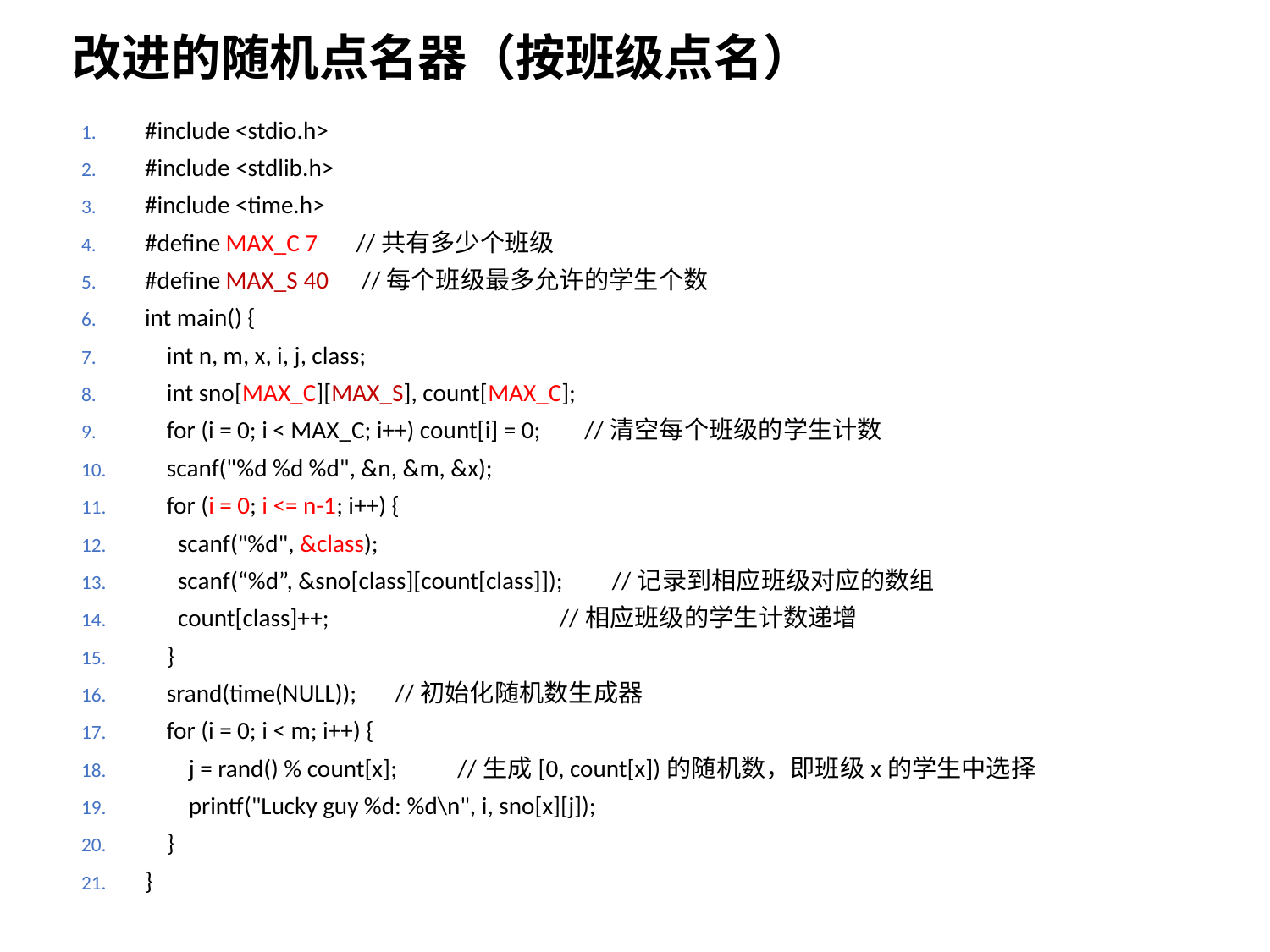

# 改进的随机点名器（按班级点名）
#include <stdio.h>
#include <stdlib.h>
#include <time.h>
#define MAX_C 7       //共有多少个班级
#define MAX_S 40      //每个班级最多允许的学生个数
int main() {
    int n, m, x, i, j, class;
    int sno[MAX_C][MAX_S], count[MAX_C];
    for (i = 0; i < MAX_C; i++) count[i] = 0;        //清空每个班级的学生计数
    scanf("%d %d %d", &n, &m, &x);
    for (i = 0; i <= n-1; i++) {
      scanf("%d", &class);
      scanf(“%d”, &sno[class][count[class]]);         //记录到相应班级对应的数组
      count[class]++;                                          //相应班级的学生计数递增
    }
    srand(time(NULL));       //初始化随机数生成器
    for (i = 0; i < m; i++) {
        j = rand() % count[x];           //生成[0, count[x])的随机数，即班级x的学生中选择
        printf("Lucky guy %d: %d\n", i, sno[x][j]);
    }
}